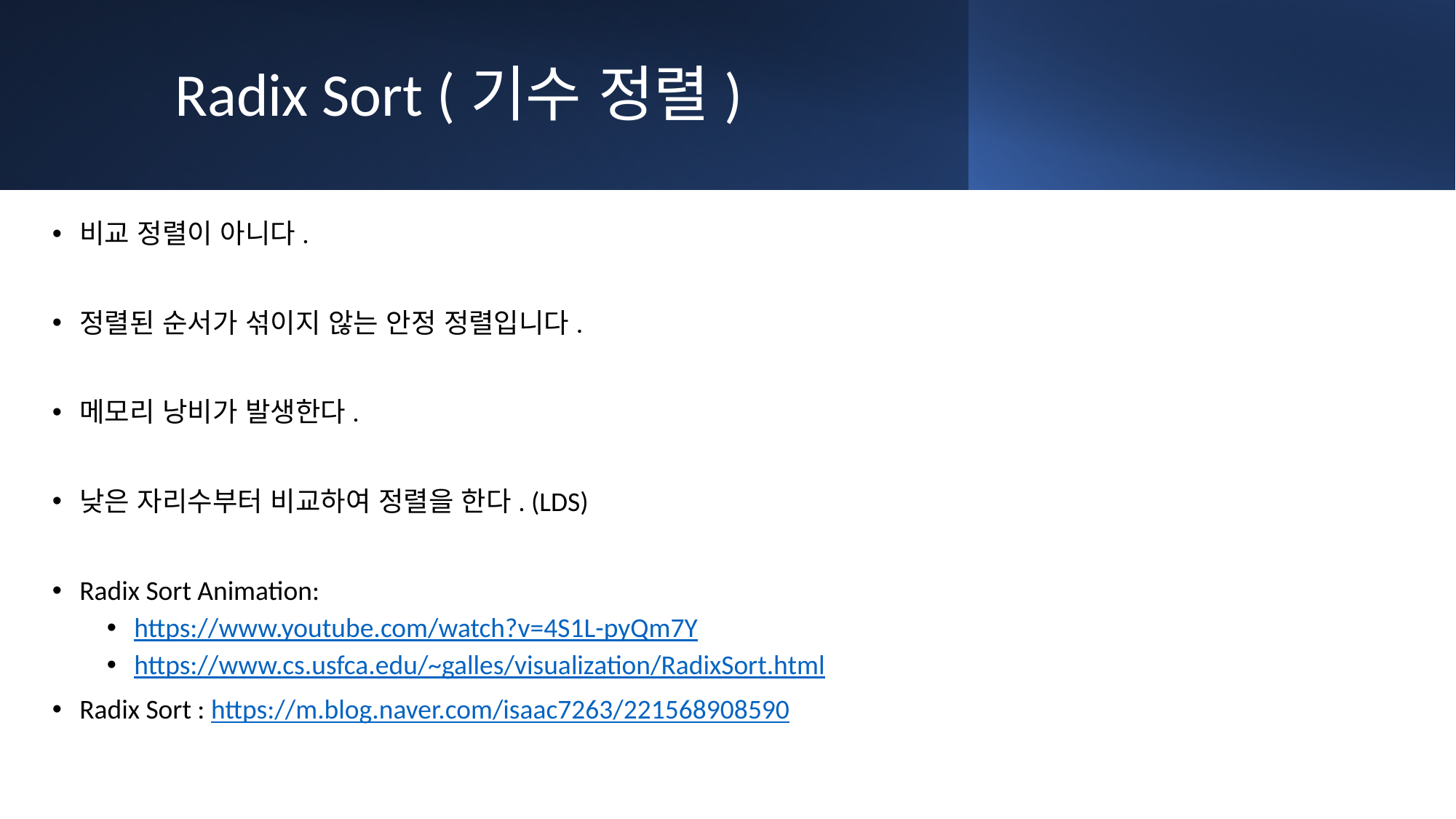

# Radix Sort (기수 정렬)
비교 정렬이 아니다.

정렬된 순서가 섞이지 않는 안정 정렬입니다.

메모리 낭비가 발생한다.

낮은 자리수부터 비교하여 정렬을 한다. (LDS)

Radix Sort Animation:
https://www.youtube.com/watch?v=4S1L-pyQm7Y
https://www.cs.usfca.edu/~galles/visualization/RadixSort.html
Radix Sort : https://m.blog.naver.com/isaac7263/221568908590